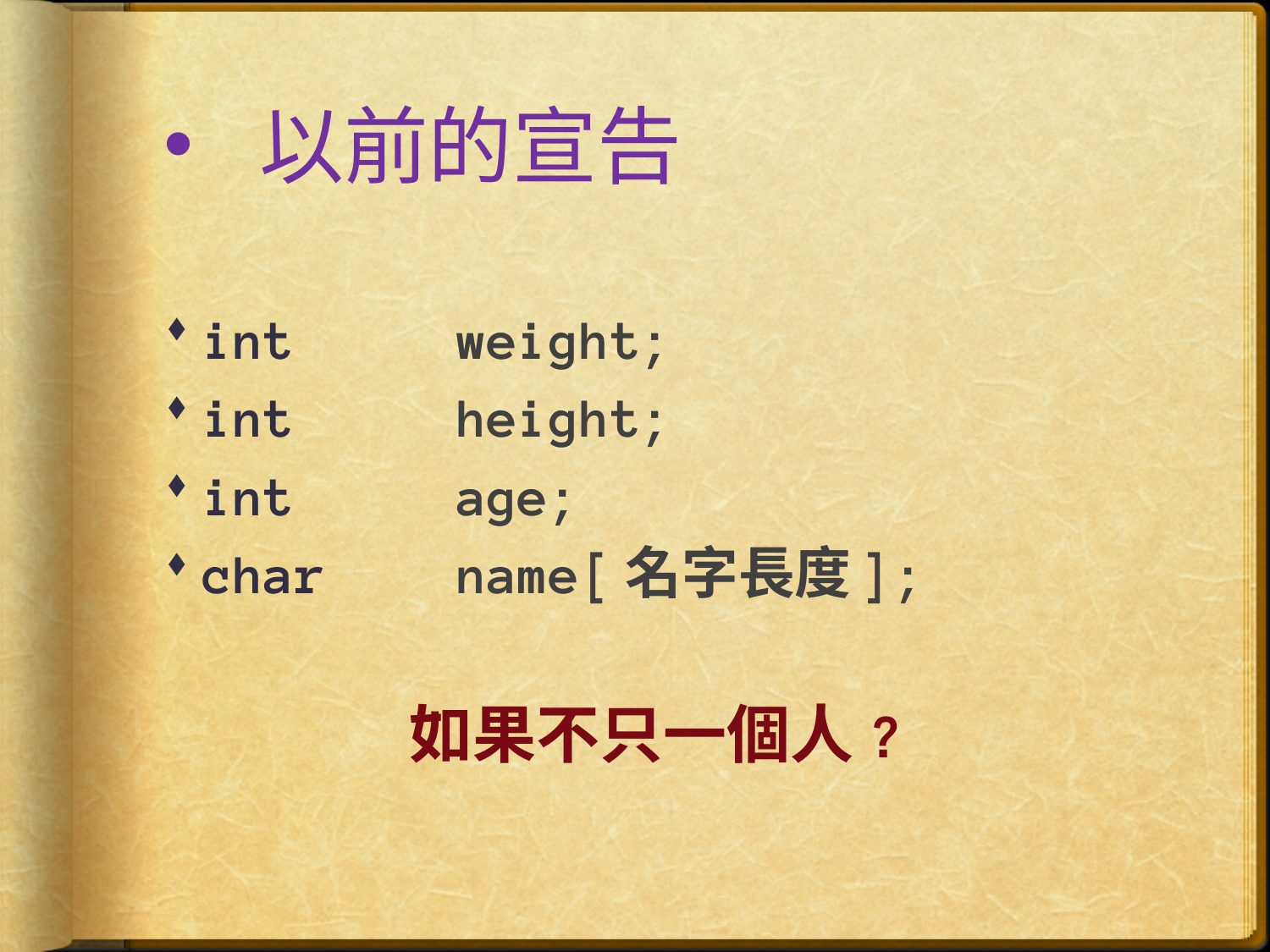

# 以前的宣告
int		weight;
int		height;
int		age;
char		name[名字長度];

如果不只一個人?